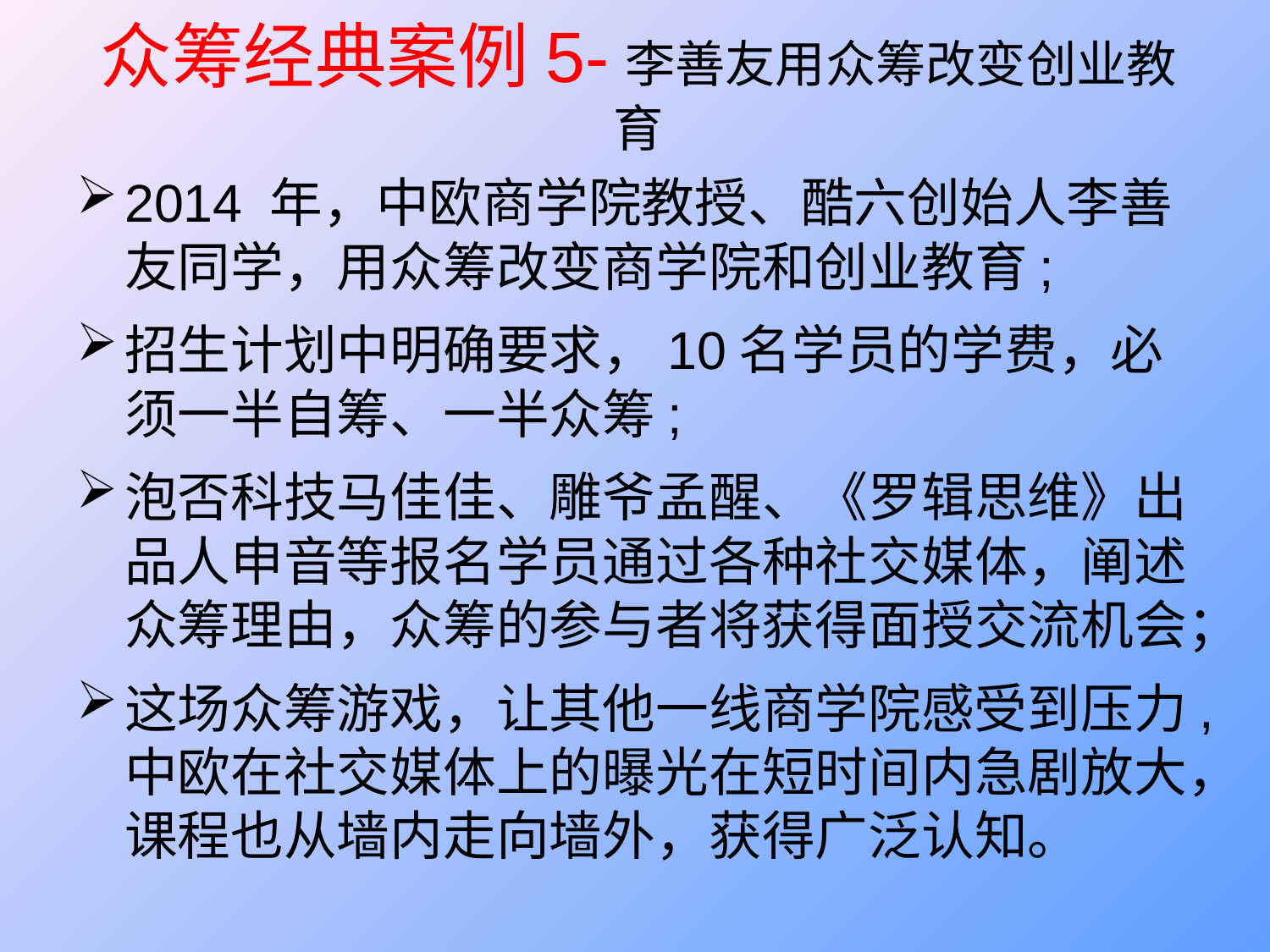

# 众筹经典案例5-李善友用众筹改变创业教育
2014 年，中欧商学院教授、酷六创始人李善友同学，用众筹改变商学院和创业教育;
招生计划中明确要求，10名学员的学费，必须一半自筹、一半众筹;
泡否科技马佳佳、雕爷孟醒、《罗辑思维》出品人申音等报名学员通过各种社交媒体，阐述众筹理由，众筹的参与者将获得面授交流机会；
这场众筹游戏，让其他一线商学院感受到压力,中欧在社交媒体上的曝光在短时间内急剧放大，课程也从墙内走向墙外，获得广泛认知。